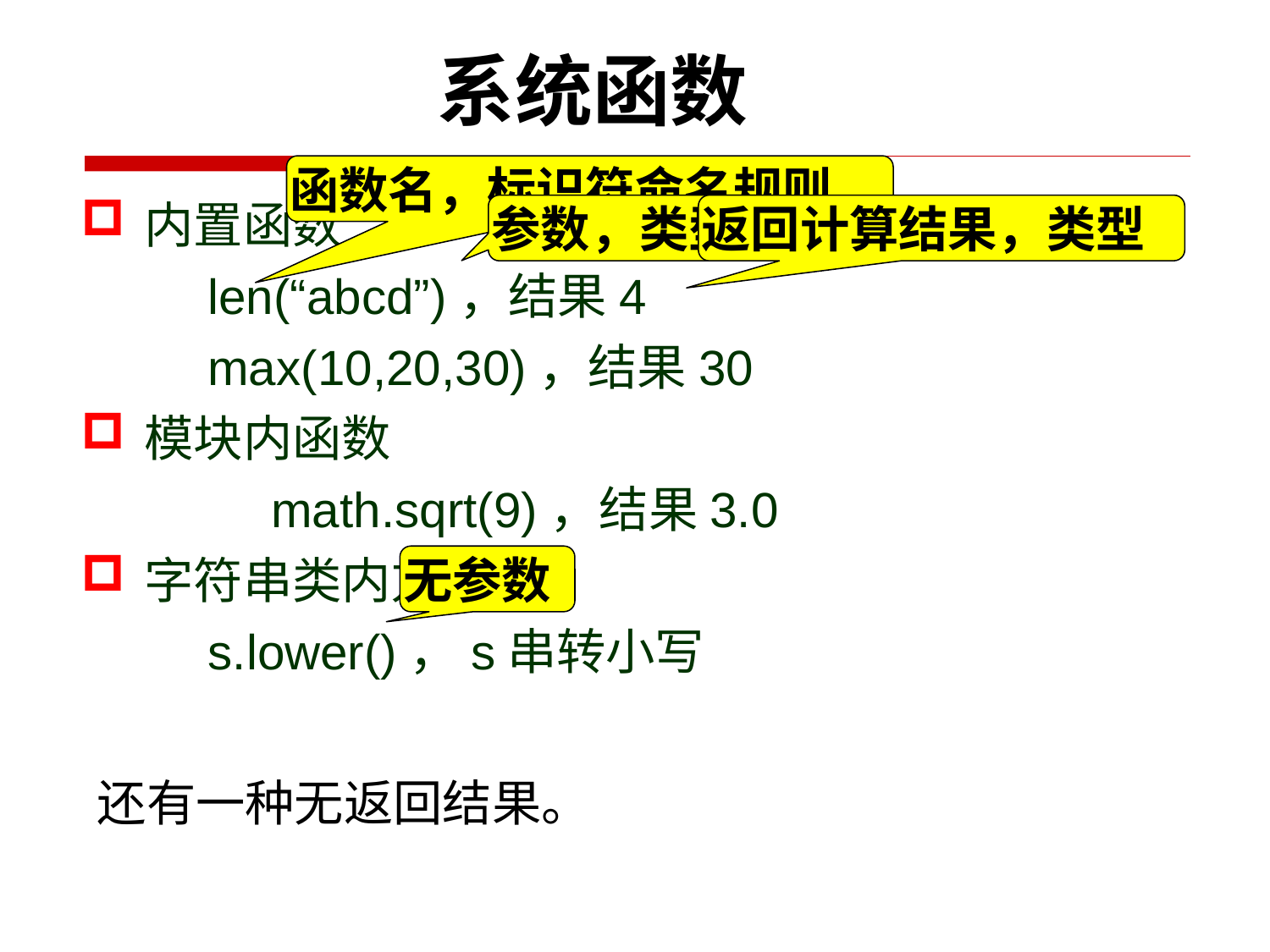

系统函数
函数名，标识符命名规则
内置函数
	len(“abcd”)，结果4
	max(10,20,30)，结果30
模块内函数
	math.sqrt(9)，结果3.0
字符串类内方法
	s.lower()，s串转小写
参数，类型
返回计算结果，类型
无参数
还有一种无返回结果。